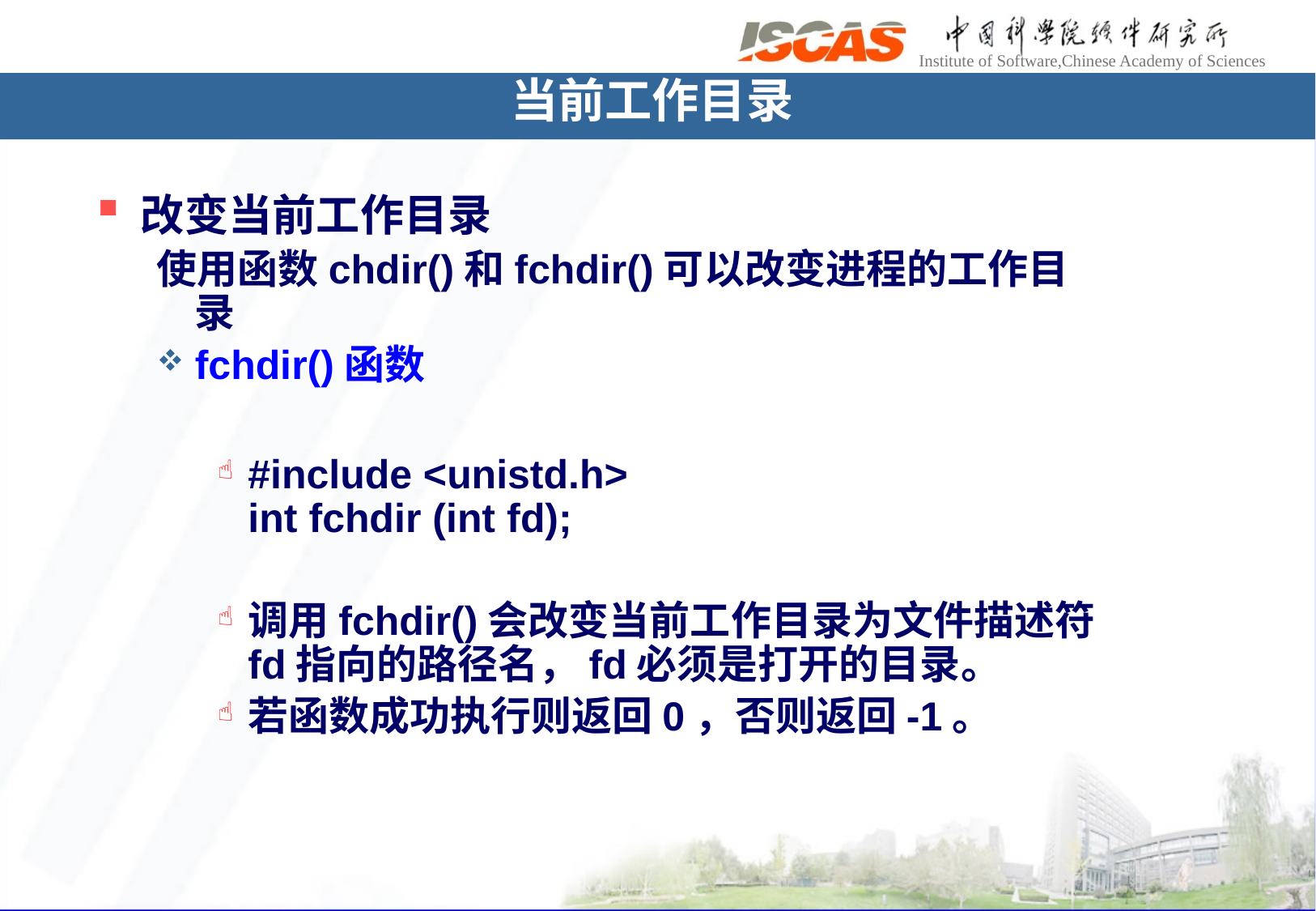

当前工作目录

 改变当前工作目录
使用函数chdir()和fchdir()可以改变进程的工作目录
fchdir()函数

#include <unistd.h>
int fchdir (int fd);
调用fchdir()会改变当前工作目录为文件描述符fd指向的路径名，fd必须是打开的目录。
若函数成功执行则返回0，否则返回-1。